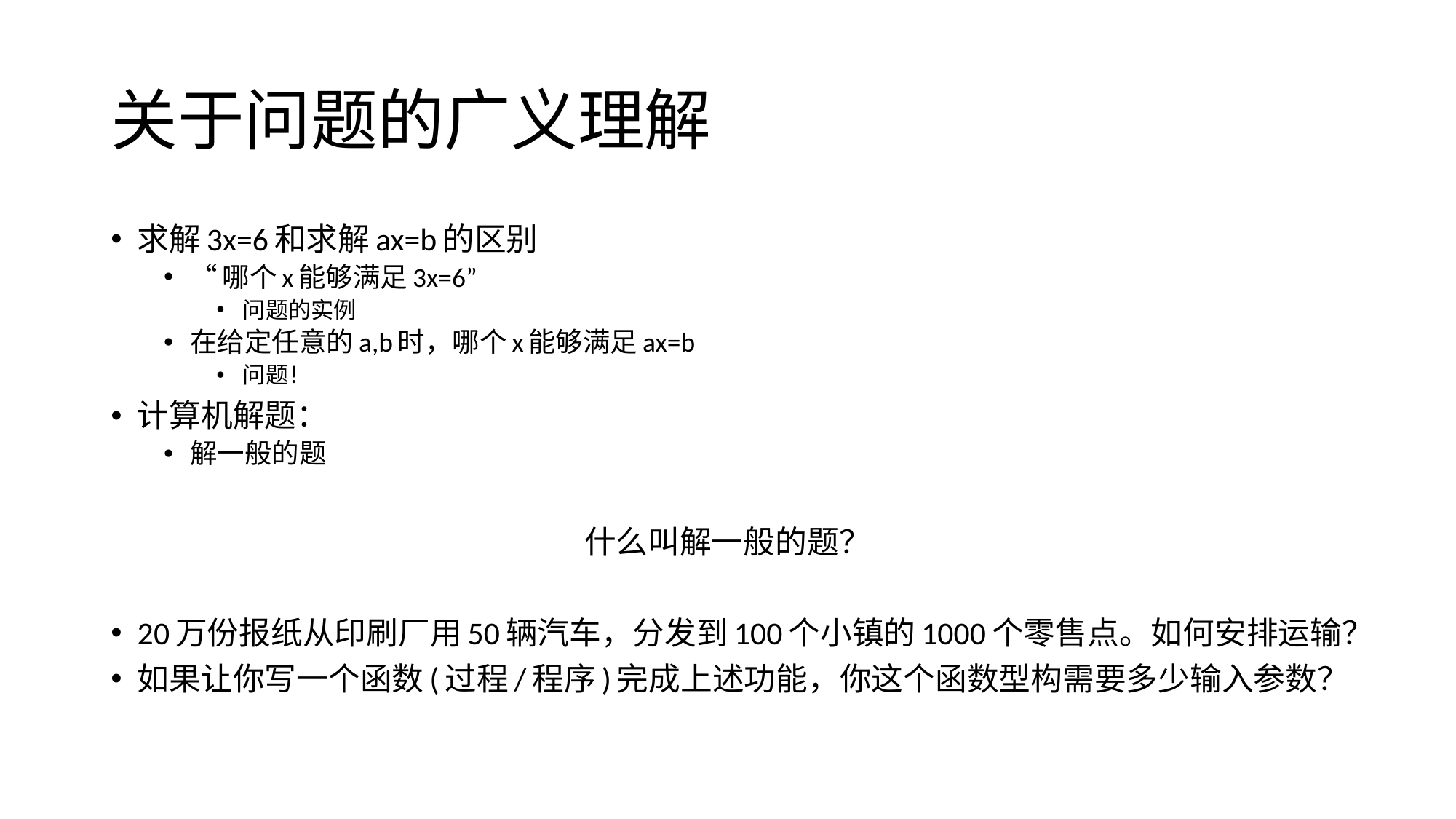

# 关于问题的广义理解
求解3x=6和求解ax=b的区别
“哪个x能够满足3x=6”
问题的实例
在给定任意的a,b时，哪个x能够满足ax=b
问题！
计算机解题：
解一般的题

什么叫解一般的题？

20万份报纸从印刷厂用50辆汽车，分发到100个小镇的1000个零售点。如何安排运输？
如果让你写一个函数(过程/程序)完成上述功能，你这个函数型构需要多少输入参数？